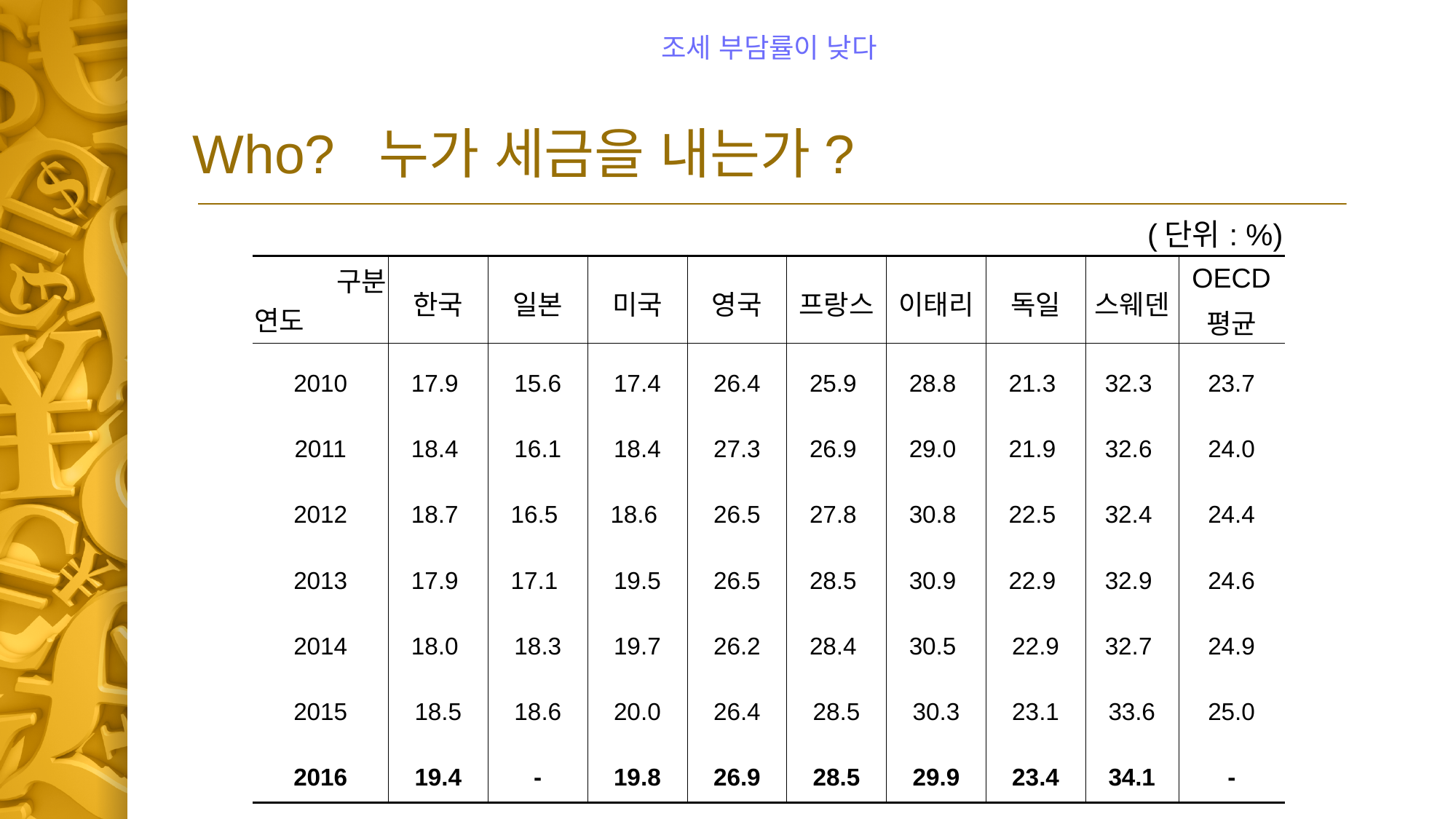

조세 부담률이 낮다
# Who?  누가 세금을 내는가?
| (단위: %) |  |  |  |  |  |  |  |  |  |
| --- | --- | --- | --- | --- | --- | --- | --- | --- | --- |
| 구분 연도 | 한국 | 일본 | 미국 | 영국 | 프랑스 | 이태리 | 독일 | 스웨덴 | OECD 평균 |
| 2010 | 17.9 | 15.6 | 17.4 | 26.4 | 25.9 | 28.8 | 21.3 | 32.3 | 23.7 |
| 2011 | 18.4 | 16.1 | 18.4 | 27.3 | 26.9 | 29.0 | 21.9 | 32.6 | 24.0 |
| 2012 | 18.7 | 16.5 | 18.6 | 26.5 | 27.8 | 30.8 | 22.5 | 32.4 | 24.4 |
| 2013 | 17.9 | 17.1 | 19.5 | 26.5 | 28.5 | 30.9 | 22.9 | 32.9 | 24.6 |
| 2014 | 18.0 | 18.3 | 19.7 | 26.2 | 28.4 | 30.5 | 22.9 | 32.7 | 24.9 |
| 2015 | 18.5 | 18.6 | 20.0 | 26.4 | 28.5 | 30.3 | 23.1 | 33.6 | 25.0 |
| 2016 | 19.4 | - | 19.8 | 26.9 | 28.5 | 29.9 | 23.4 | 34.1 | - |